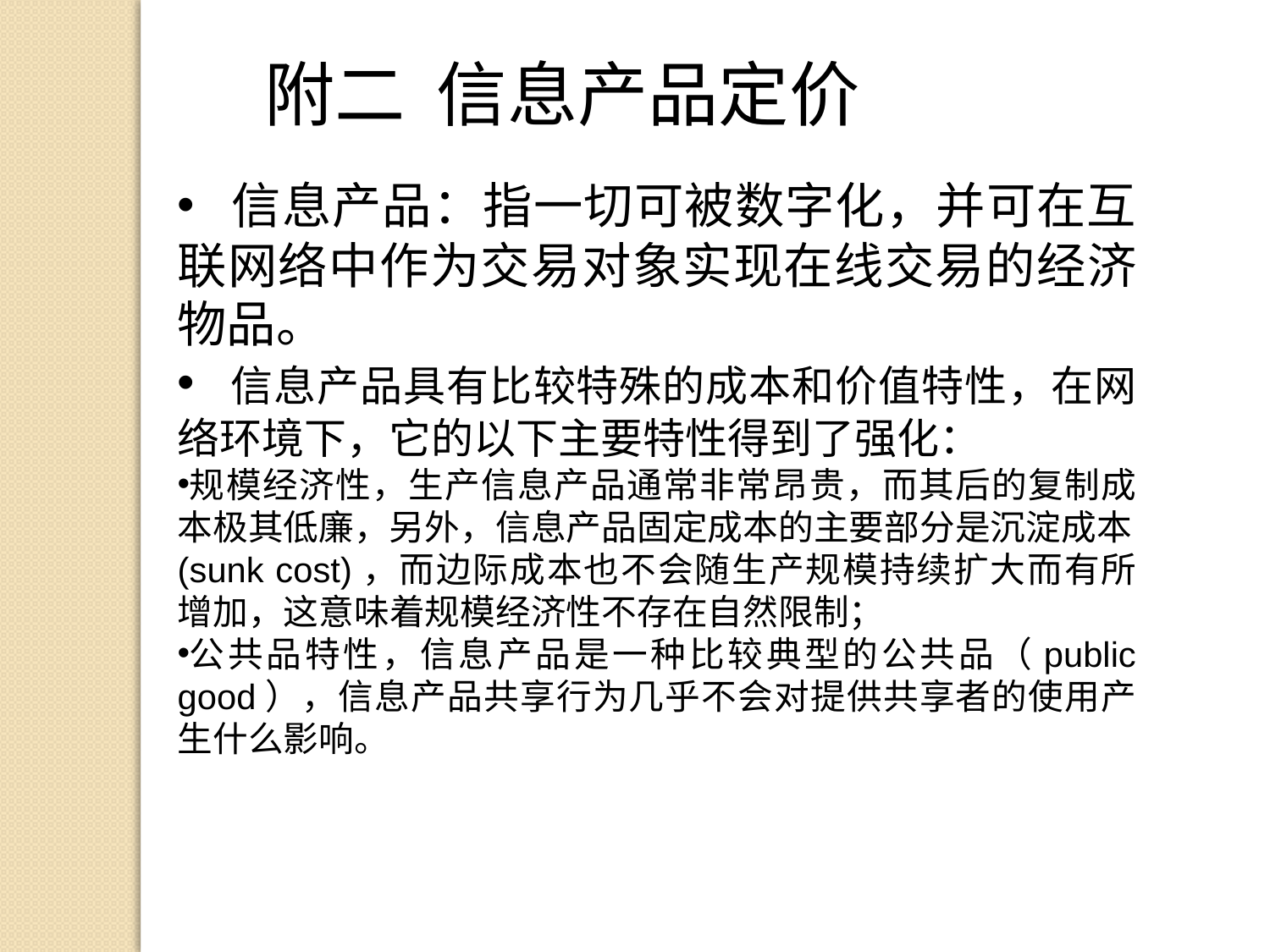

附二  信息产品定价
  信息产品：指一切可被数字化，并可在互联网络中作为交易对象实现在线交易的经济物品。
  信息产品具有比较特殊的成本和价值特性，在网络环境下，它的以下主要特性得到了强化：
规模经济性，生产信息产品通常非常昂贵，而其后的复制成本极其低廉，另外，信息产品固定成本的主要部分是沉淀成本(sunk cost)，而边际成本也不会随生产规模持续扩大而有所增加，这意味着规模经济性不存在自然限制；
公共品特性，信息产品是一种比较典型的公共品（public good），信息产品共享行为几乎不会对提供共享者的使用产生什么影响。